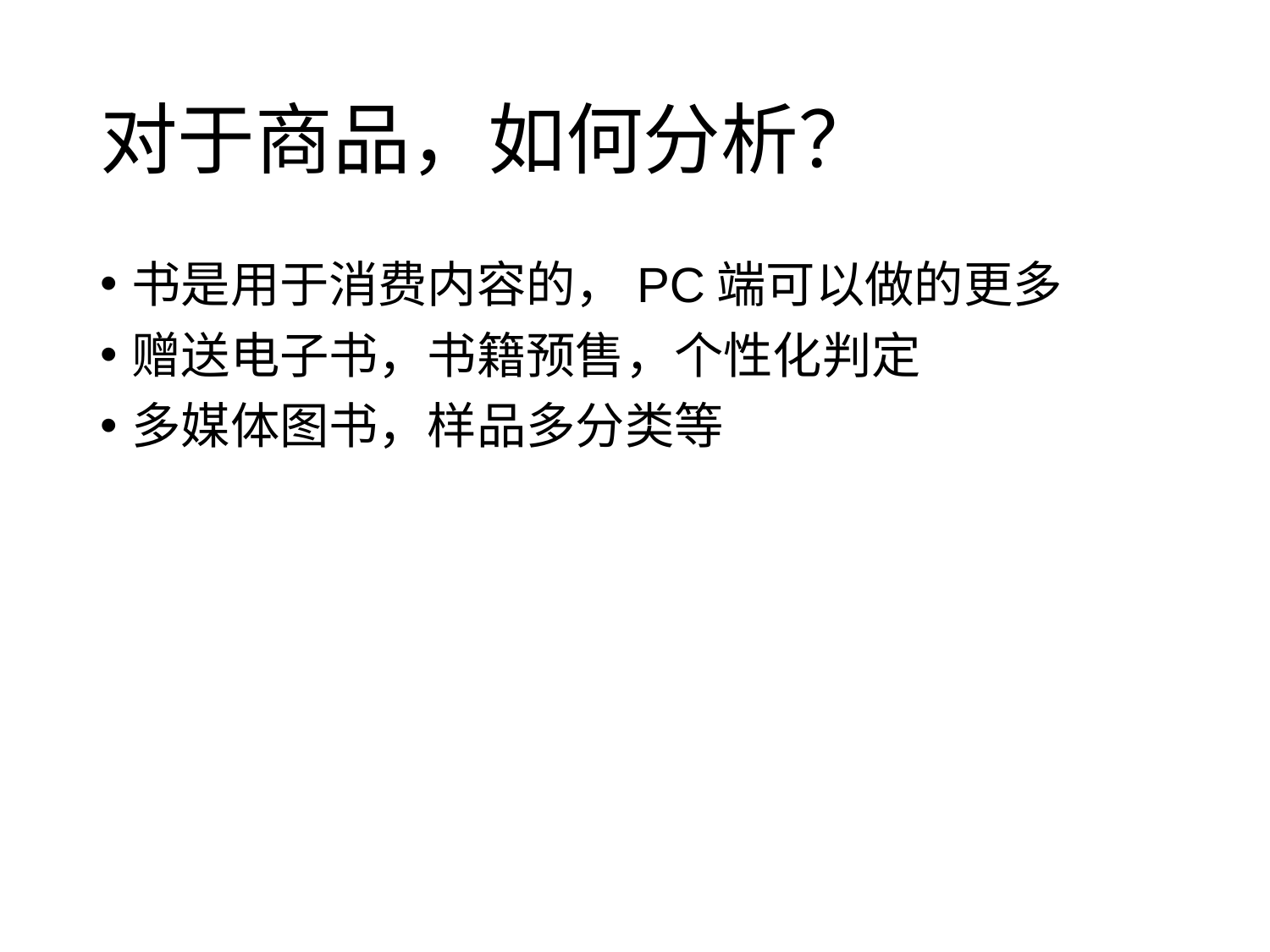

# 对于商品，如何分析？
书是用于消费内容的，PC端可以做的更多
赠送电子书，书籍预售，个性化判定
多媒体图书，样品多分类等